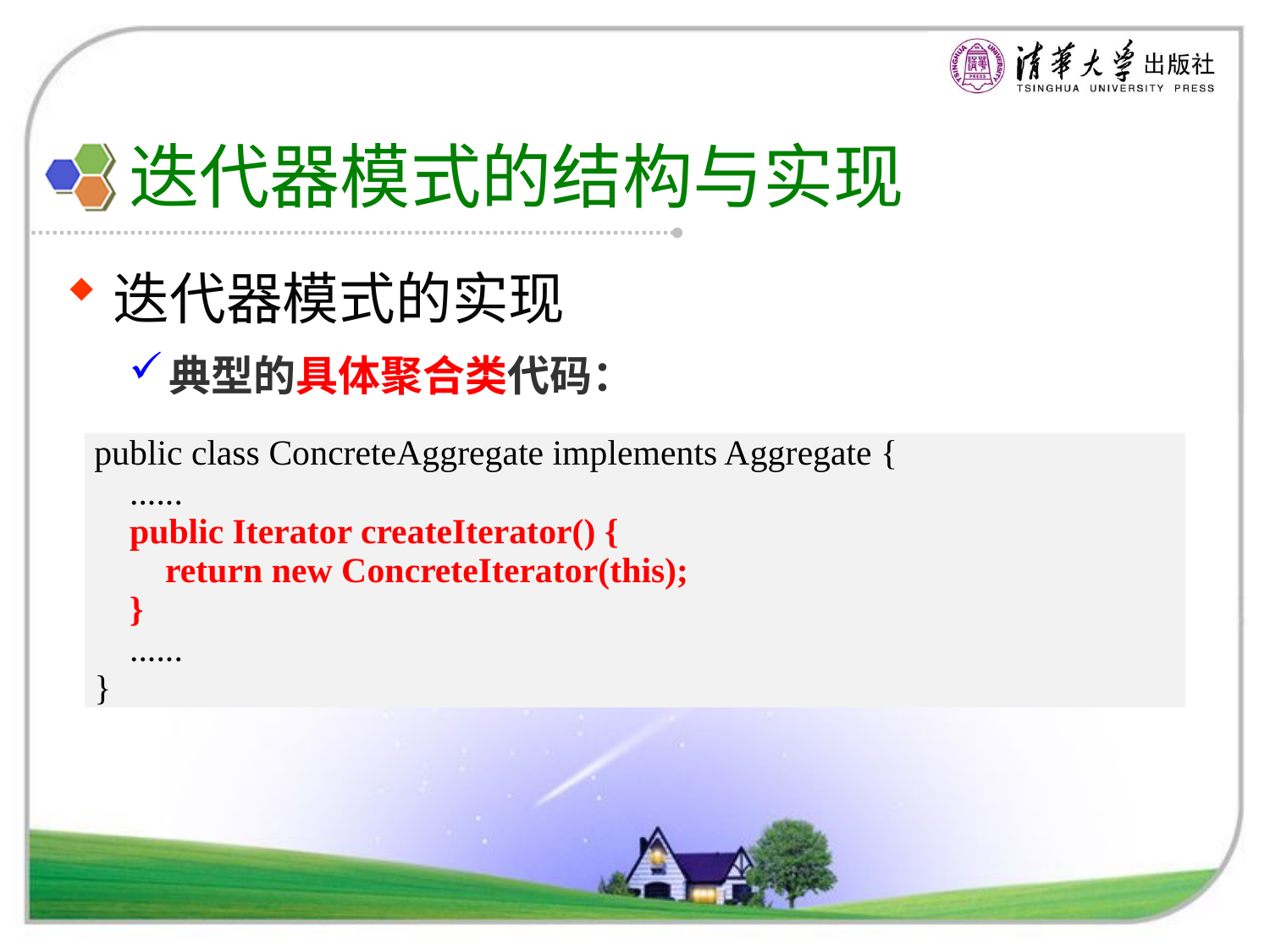

# 迭代器模式的结构与实现
迭代器模式的实现
典型的具体聚合类代码：
| public class ConcreteAggregate implements Aggregate { ...... public Iterator createIterator() { return new ConcreteIterator(this); } ...... } |
| --- |